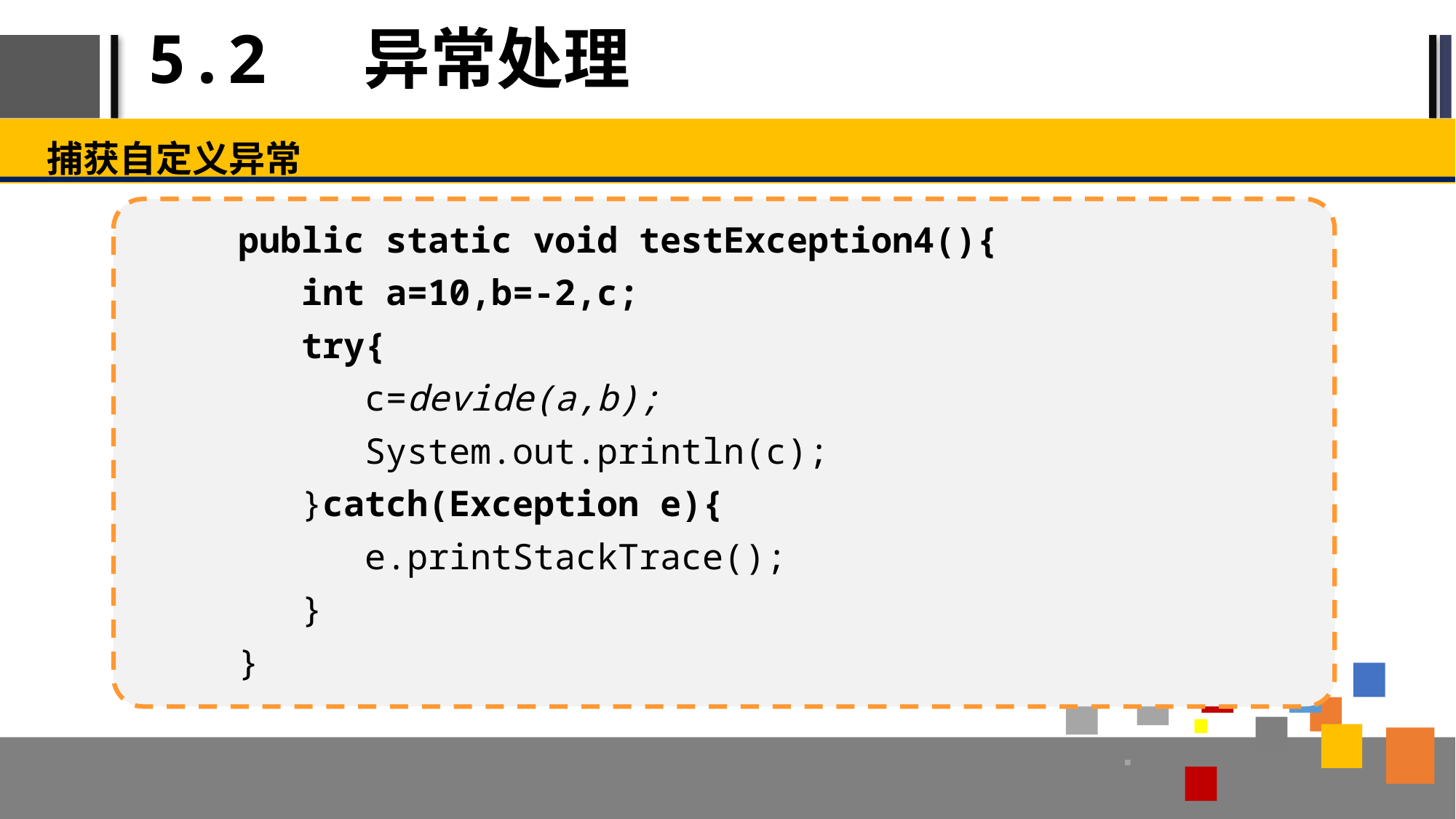

# 5.2  异常处理

捕获自定义异常

public static void testException4(){
   int a=10,b=-2,c;
   try{
      c=devide(a,b);
      System.out.println(c);
   }catch(Exception e){
      e.printStackTrace();
   }
}